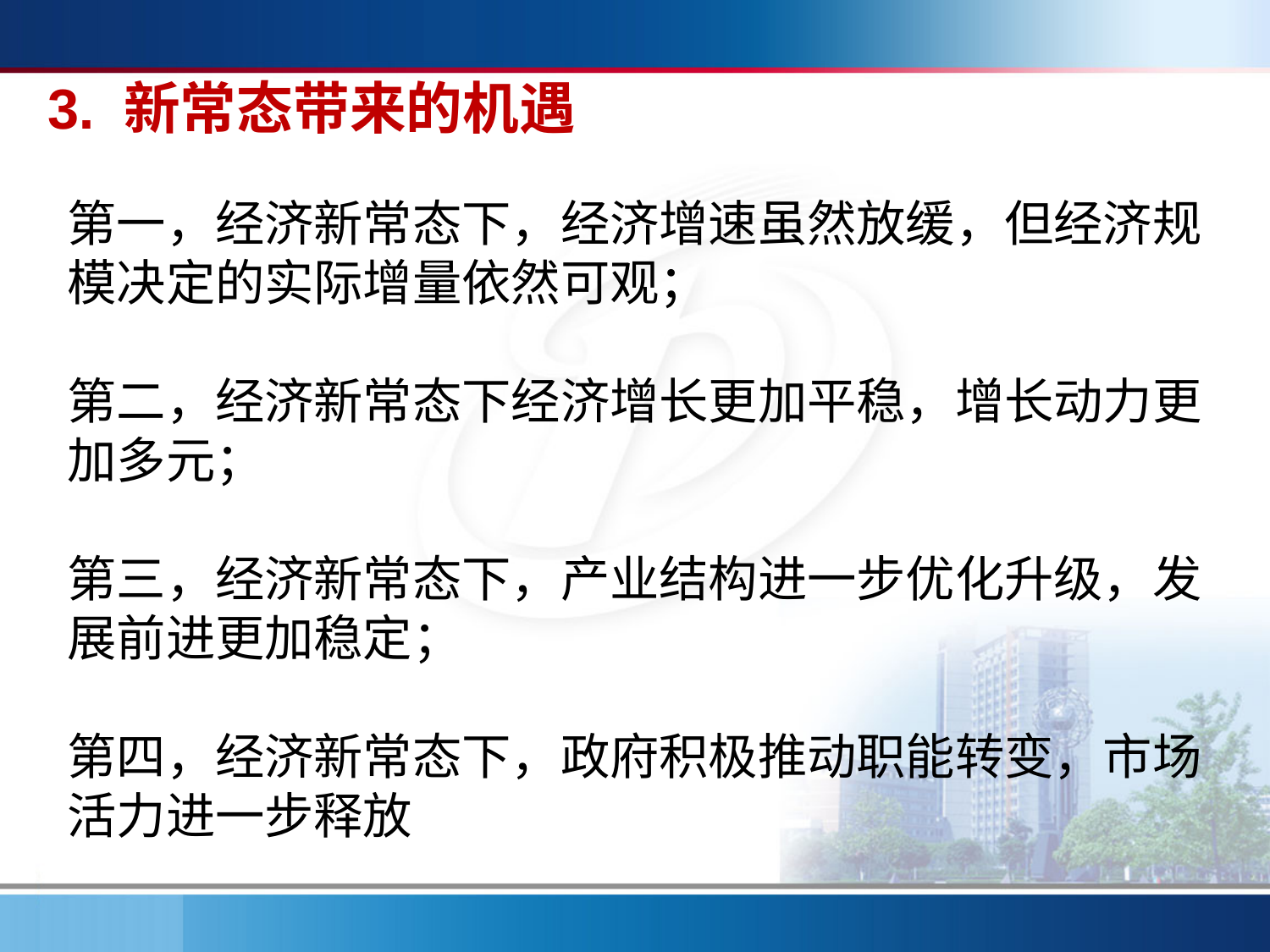

3. 新常态带来的机遇
第一，经济新常态下，经济增速虽然放缓，但经济规模决定的实际增量依然可观；

第二，经济新常态下经济增长更加平稳，增长动力更加多元；

第三，经济新常态下，产业结构进一步优化升级，发展前进更加稳定；

第四，经济新常态下，政府积极推动职能转变，市场活力进一步释放